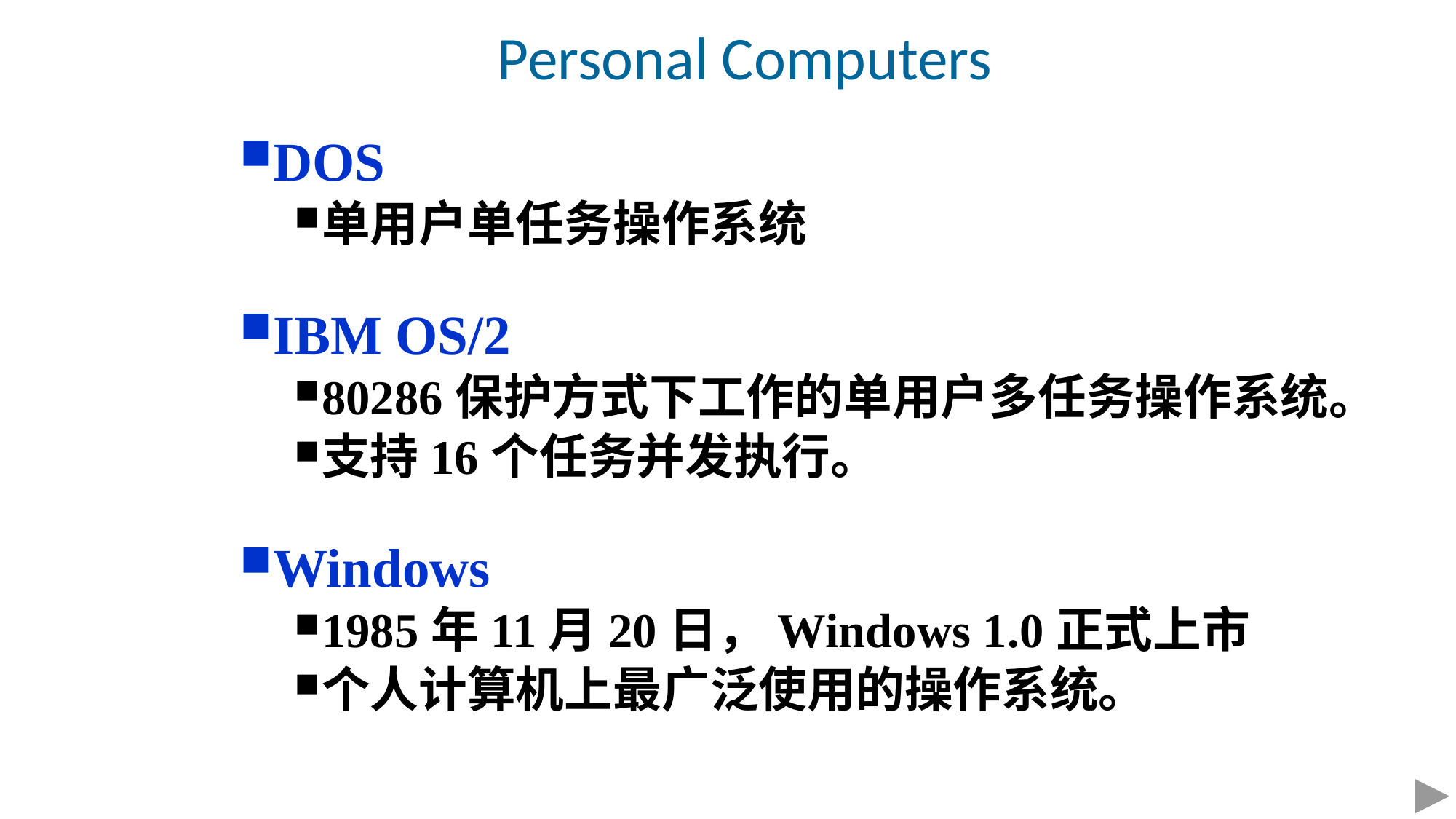

# Personal Computers
DOS
单用户单任务操作系统
IBM OS/2
80286保护方式下工作的单用户多任务操作系统。
支持16个任务并发执行。
Windows
1985年11月20日，Windows 1.0正式上市
个人计算机上最广泛使用的操作系统。